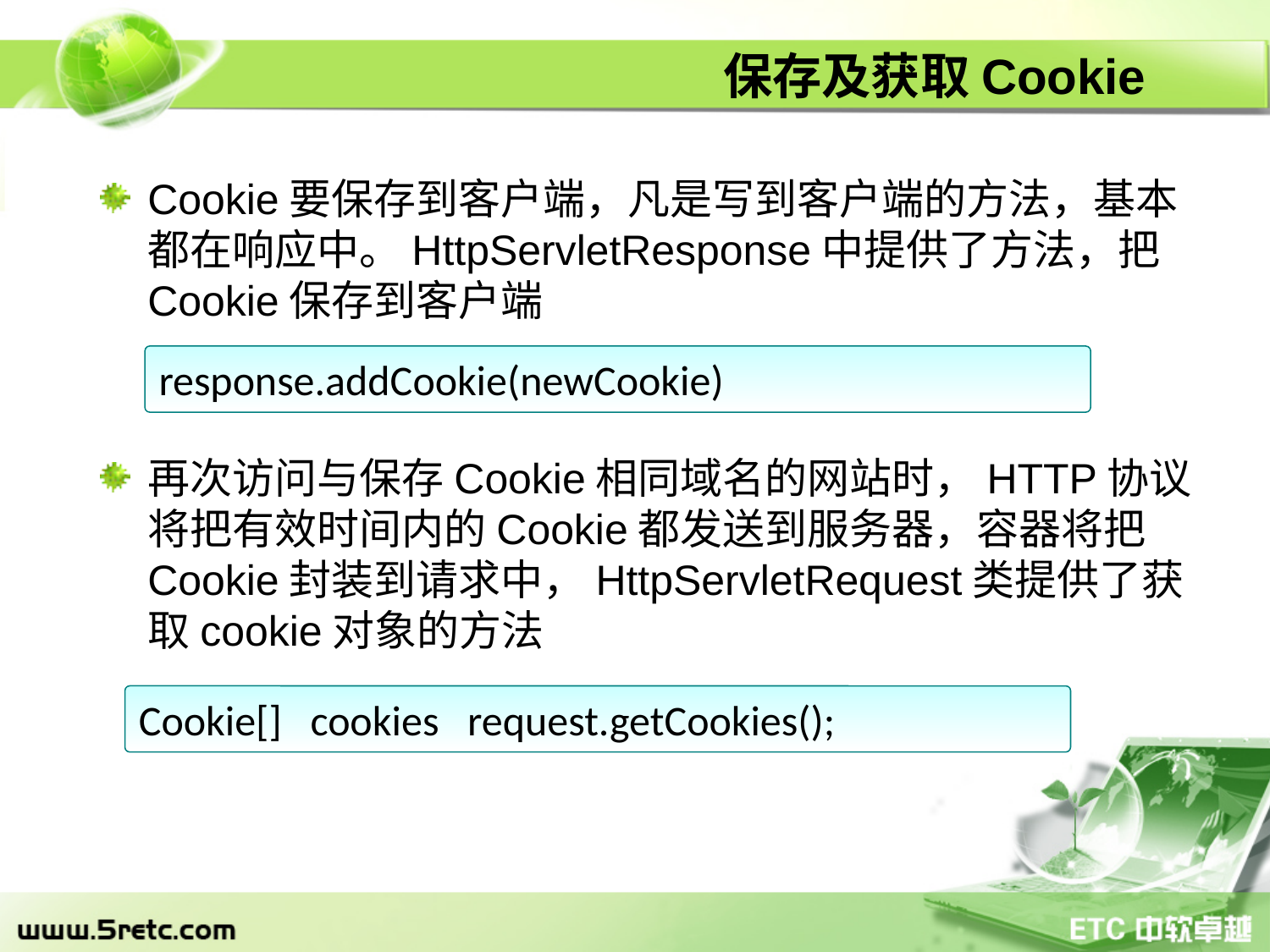

# 保存及获取Cookie
Cookie要保存到客户端，凡是写到客户端的方法，基本都在响应中。HttpServletResponse中提供了方法，把Cookie保存到客户端

再次访问与保存Cookie相同域名的网站时，HTTP协议将把有效时间内的Cookie都发送到服务器，容器将把Cookie封装到请求中，HttpServletRequest类提供了获取cookie对象的方法

response.addCookie(newCookie)
Cookie[]   cookies   request.getCookies();